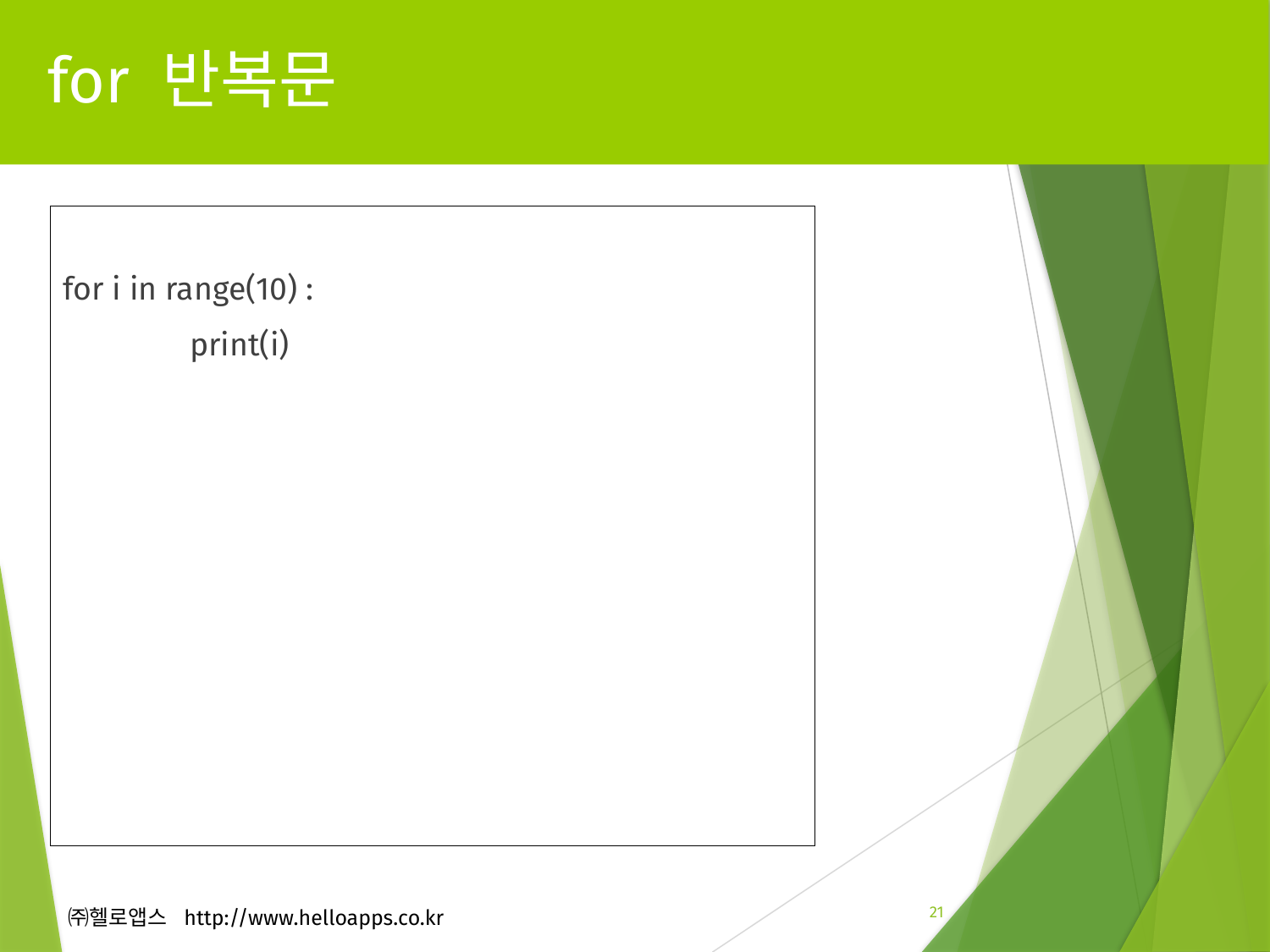

# for 반복문

for i in range(10) :
	print(i)
21